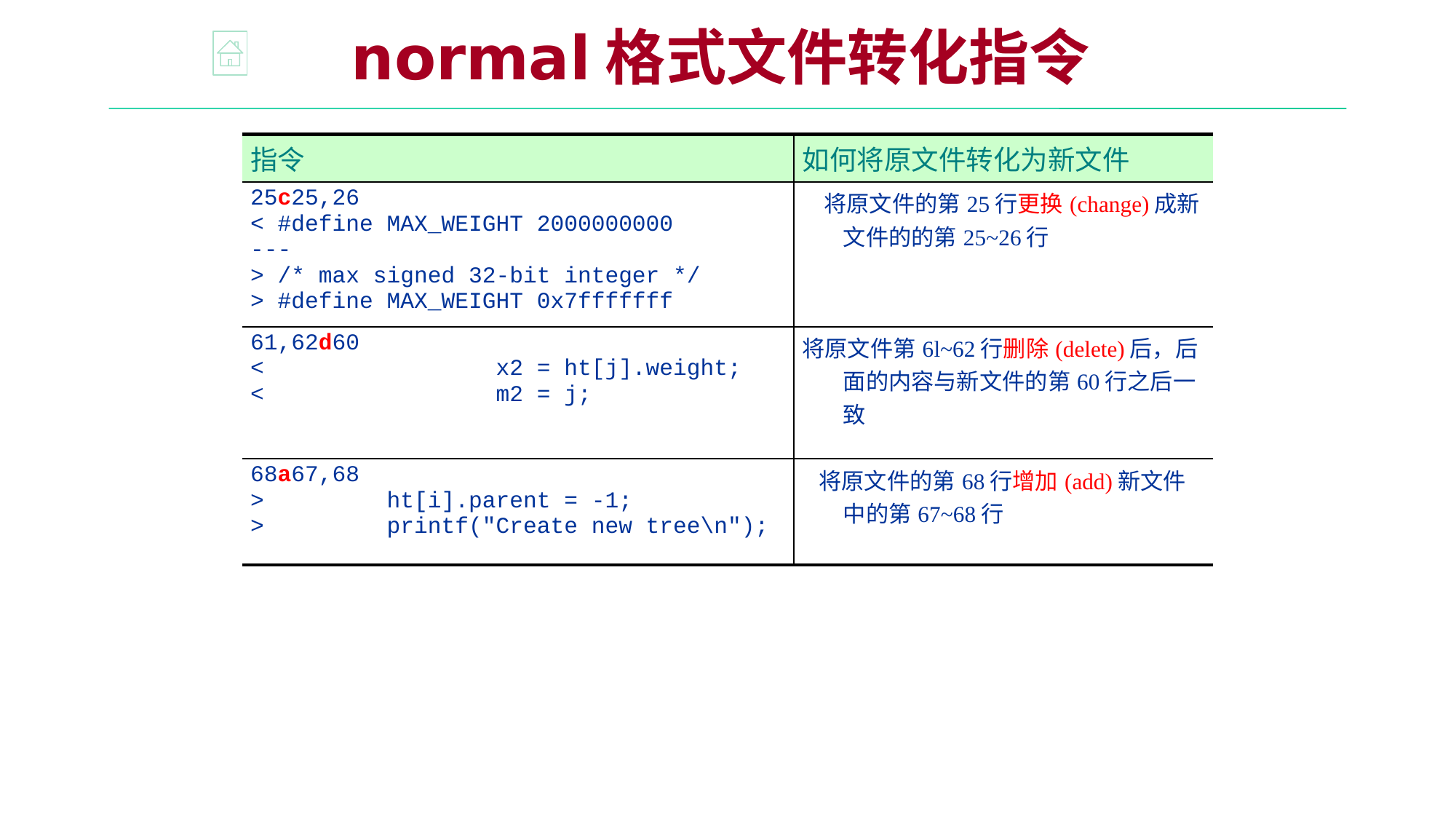

normal格式文件转化指令

| 指令 | 如何将原文件转化为新文件 |
| --- | --- |
| 25c25,26 < #define MAX\_WEIGHT 2000000000 --- > /\* max signed 32-bit integer \*/ > #define MAX\_WEIGHT 0x7fffffff | 将原文件的第25行更换(change)成新文件的的第25~26行 |
| 61,62d60 < x2 = ht[j].weight; < m2 = j; | 将原文件第6l~62行删除(delete)后，后面的内容与新文件的第60行之后一致 |
| 68a67,68 > ht[i].parent = -1; > printf("Create new tree\n"); | 将原文件的第68行增加(add)新文件中的第67~68行 |